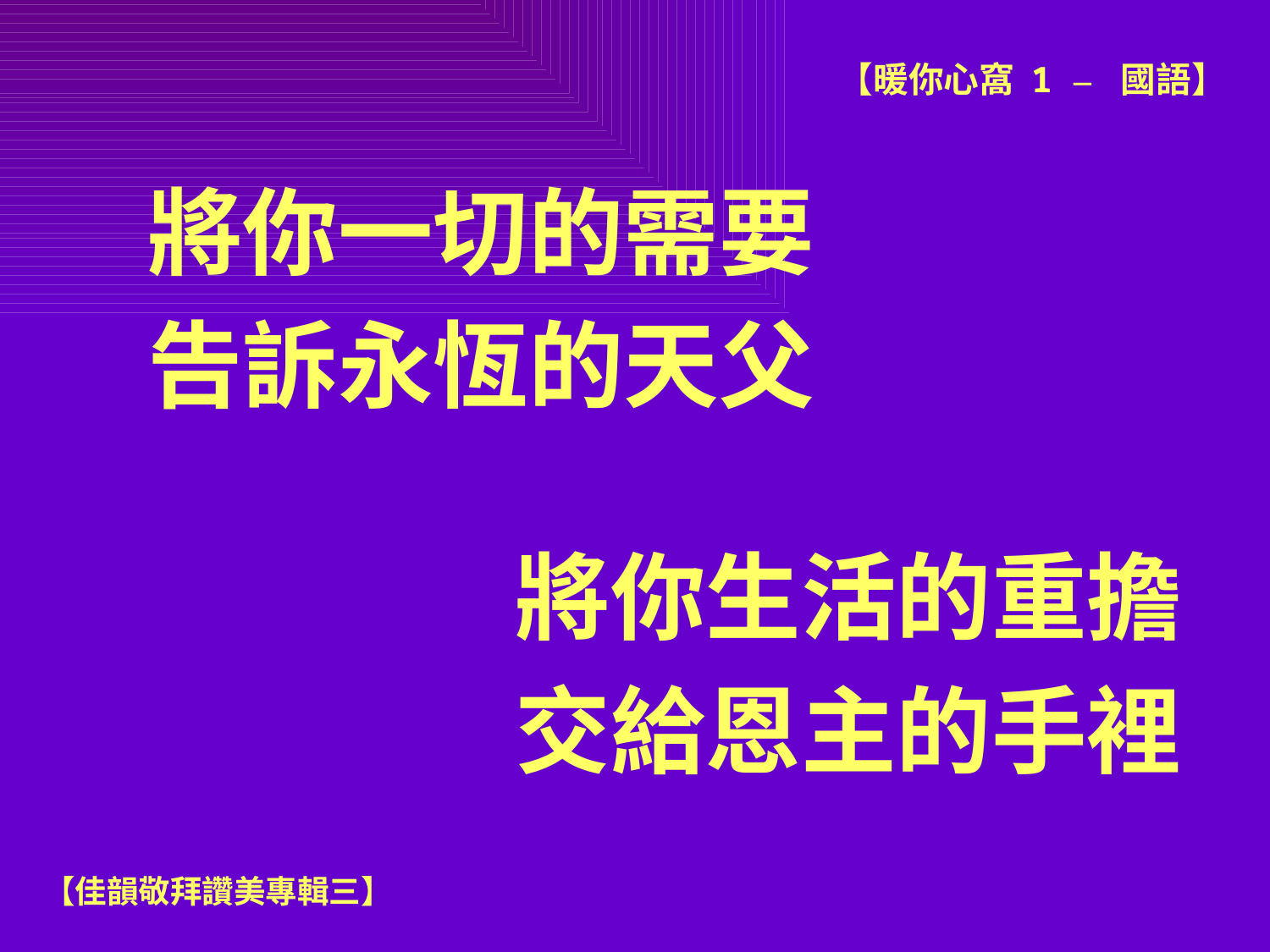

【暖你心窩 1 – 國語】
將你一切的需要
告訴永恆的天父

將你生活的重擔
交給恩主的手裡
【佳韻敬拜讚美專輯三】